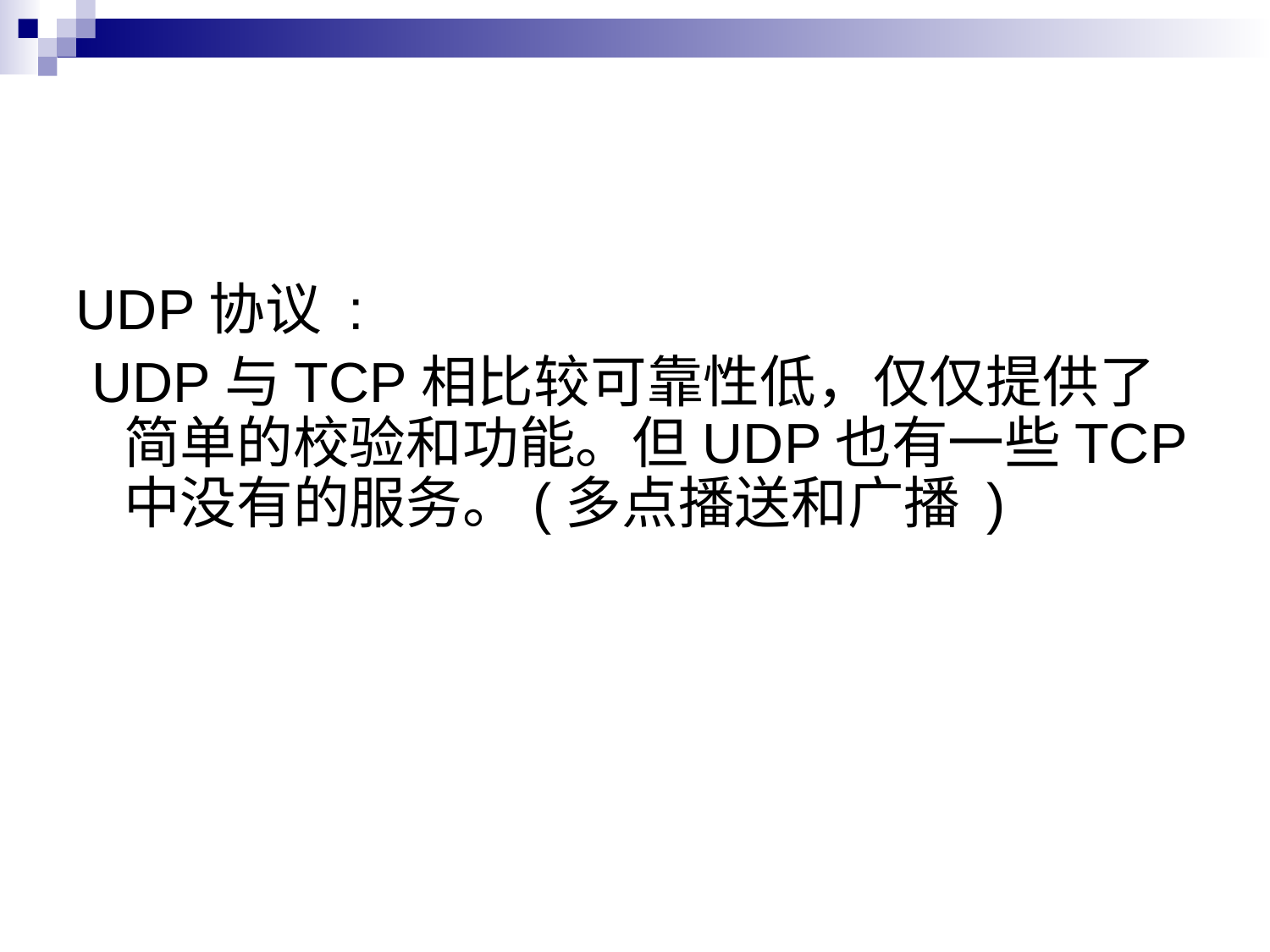

#
UDP协议 :
 UDP与TCP相比较可靠性低，仅仅提供了简单的校验和功能。但UDP也有一些TCP中没有的服务。(多点播送和广播 )